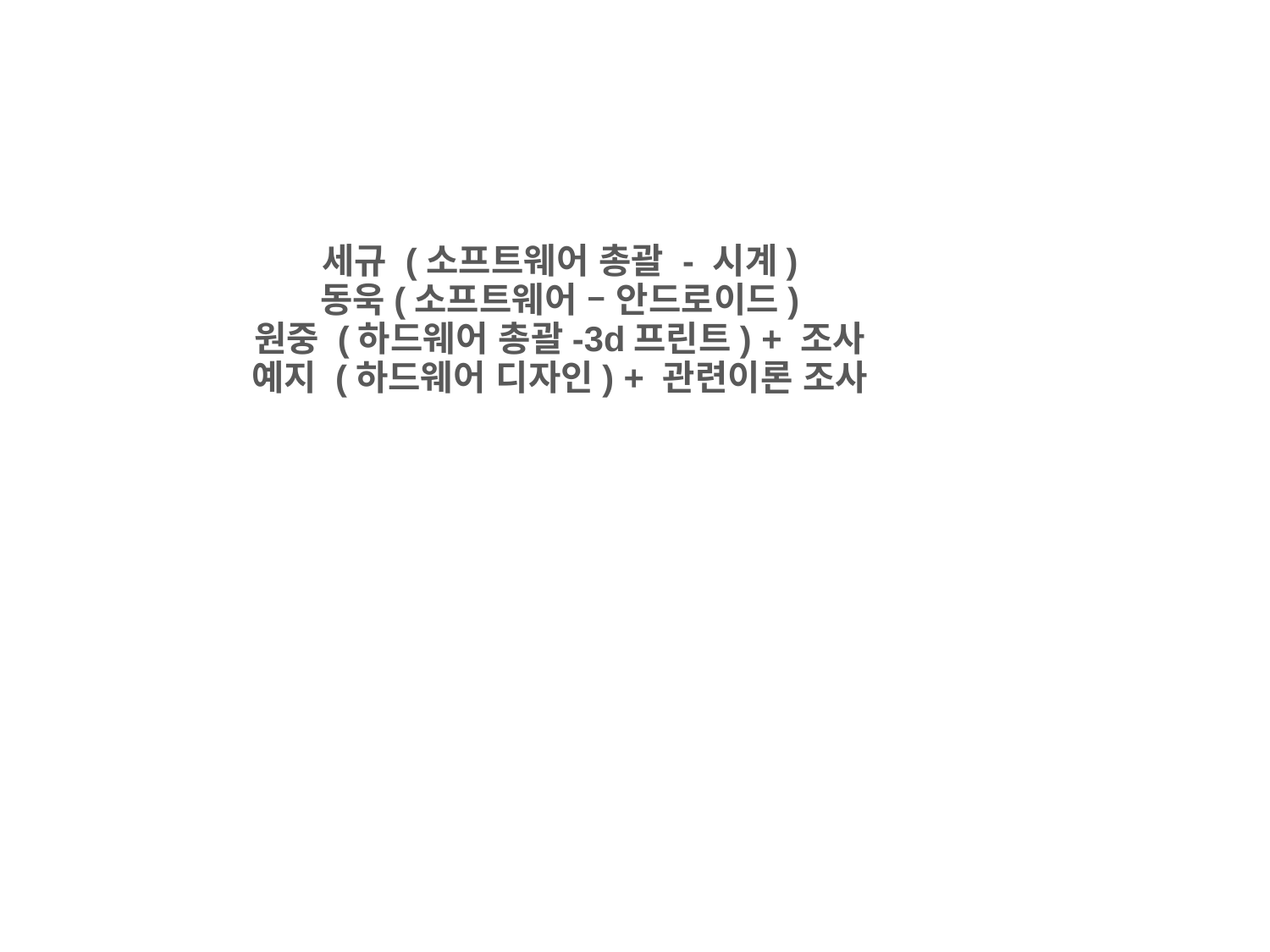

세규 (소프트웨어 총괄 - 시계)
동욱(소프트웨어 – 안드로이드)
원중 (하드웨어 총괄-3d프린트) + 조사
예지 (하드웨어 디자인) + 관련이론 조사